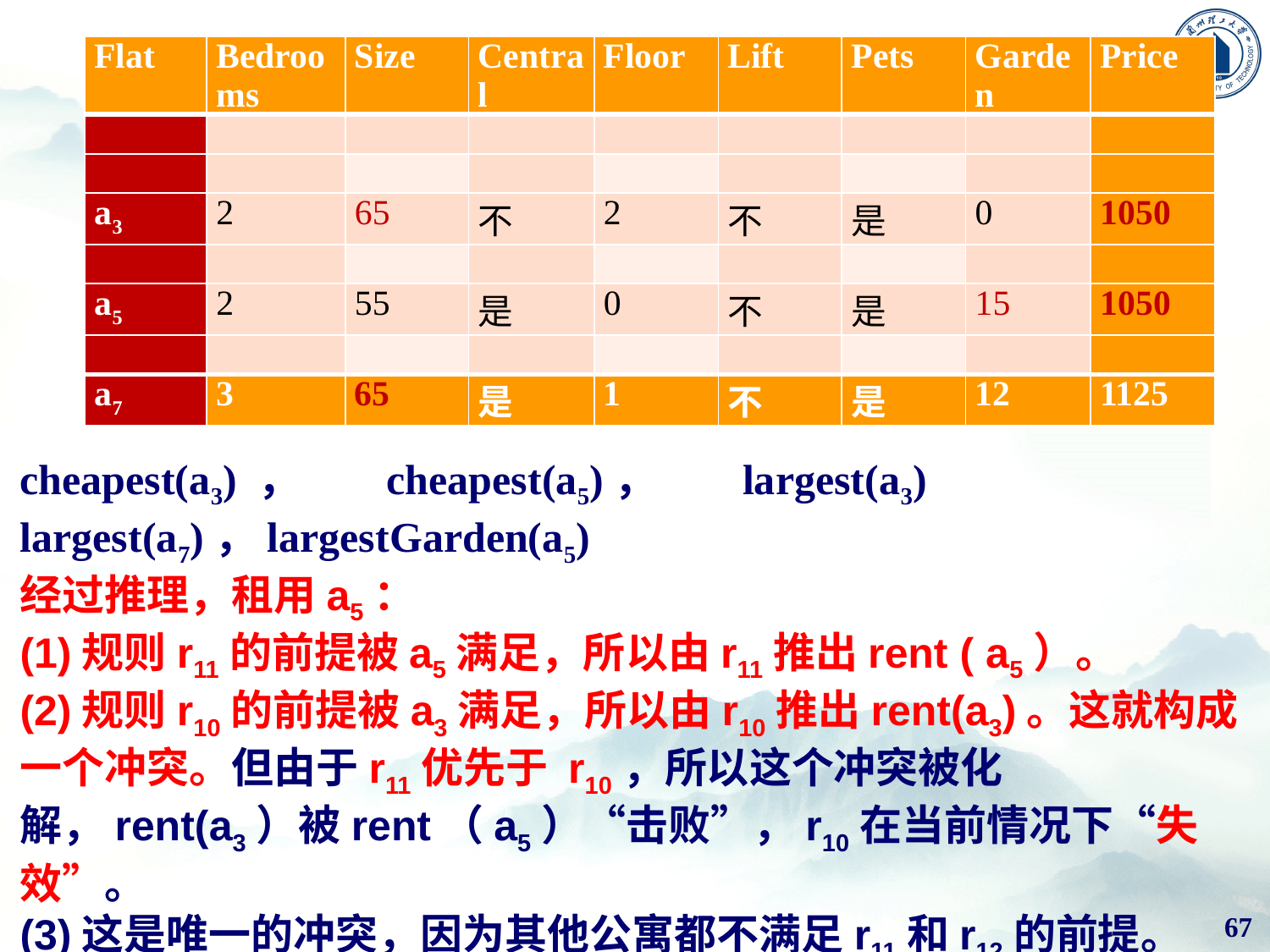

| Flat | Bedrooms | Size | Central | Floor | Lift | Pets | Garden | Price |
| --- | --- | --- | --- | --- | --- | --- | --- | --- |
|  |  |  |  |  |  |  |  |  |
|  |  |  |  |  |  |  |  |  |
| a3 | 2 | 65 | 不 | 2 | 不 | 是 | 0 | 1050 |
|  |  |  |  |  |  |  |  |  |
| a5 | 2 | 55 | 是 | 0 | 不 | 是 | 15 | 1050 |
|  |  |  |  |  |  |  |  |  |
| a7 | 3 | 65 | 是 | 1 | 不 | 是 | 12 | 1125 |
cheapest(a3) ，        cheapest(a5)，        largest(a3)
largest(a7)，largestGarden(a5)
经过推理，租用a5：
(1)规则r11的前提被a5满足，所以由r11推出rent ( a5）。
(2)规则r10的前提被a3满足，所以由r10推出rent(a3)。这就构成一个冲突。但由于r11优先于 r10，所以这个冲突被化解，rent(a3）被rent（a5）“击败”，r10在当前情况下“失效”。
(3)这是唯一的冲突，因为其他公寓都不满足r11和r12的前提。

67